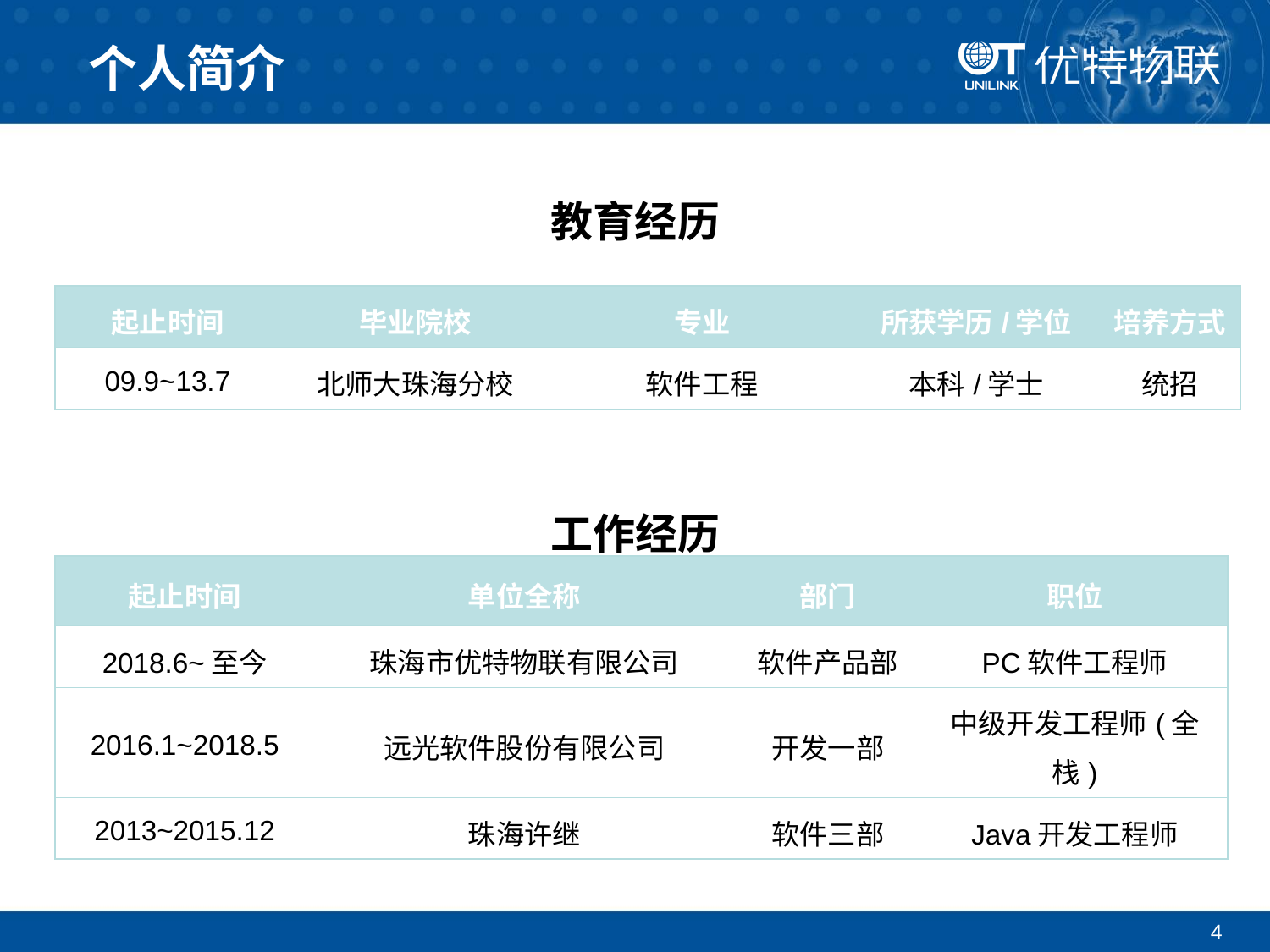

# 个人简介
教育经历

| 起止时间 | 毕业院校 | 专业 | 所获学历/学位 | 培养方式 |
| --- | --- | --- | --- | --- |
| 09.9~13.7 | 北师大珠海分校 | 软件工程 | 本科/学士 | 统招 |
工作经历
| 起止时间 | 单位全称 | 部门 | 职位 |
| --- | --- | --- | --- |
| 2018.6~至今 | 珠海市优特物联有限公司 | 软件产品部 | PC软件工程师 |
| 2016.1~2018.5 | 远光软件股份有限公司 | 开发一部 | 中级开发工程师(全栈) |
| 2013~2015.12 | 珠海许继 | 软件三部 | Java开发工程师 |
4